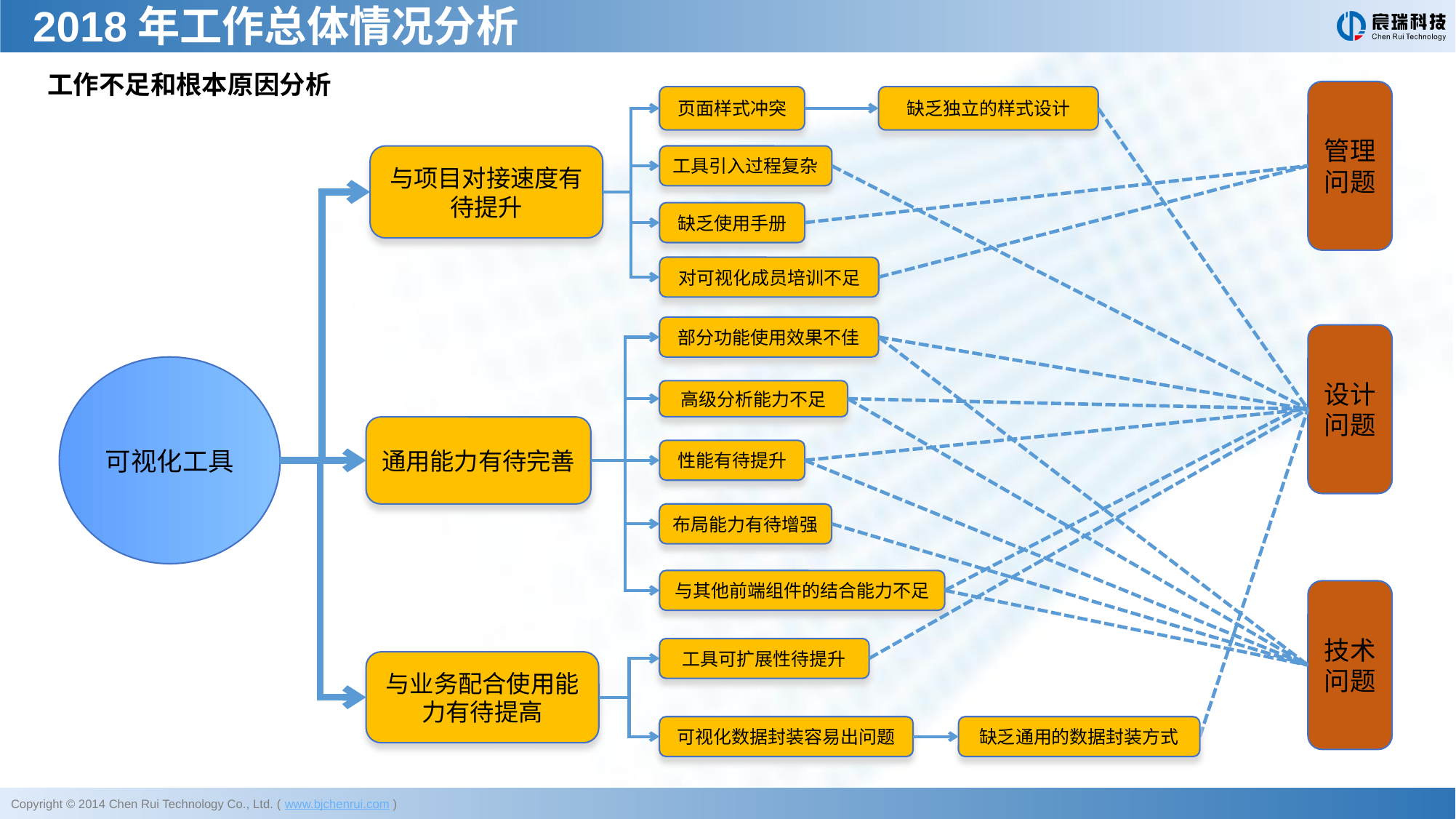

# 2018年工作总体情况分析
工作不足和根本原因分析
管理问题
页面样式冲突
缺乏独立的样式设计
与项目对接速度有待提升
工具引入过程复杂
缺乏使用手册
对可视化成员培训不足
部分功能使用效果不佳
设计问题
可视化工具
高级分析能力不足
通用能力有待完善
性能有待提升
布局能力有待增强
与其他前端组件的结合能力不足
技术问题
工具可扩展性待提升
与业务配合使用能力有待提高
可视化数据封装容易出问题
缺乏通用的数据封装方式
5